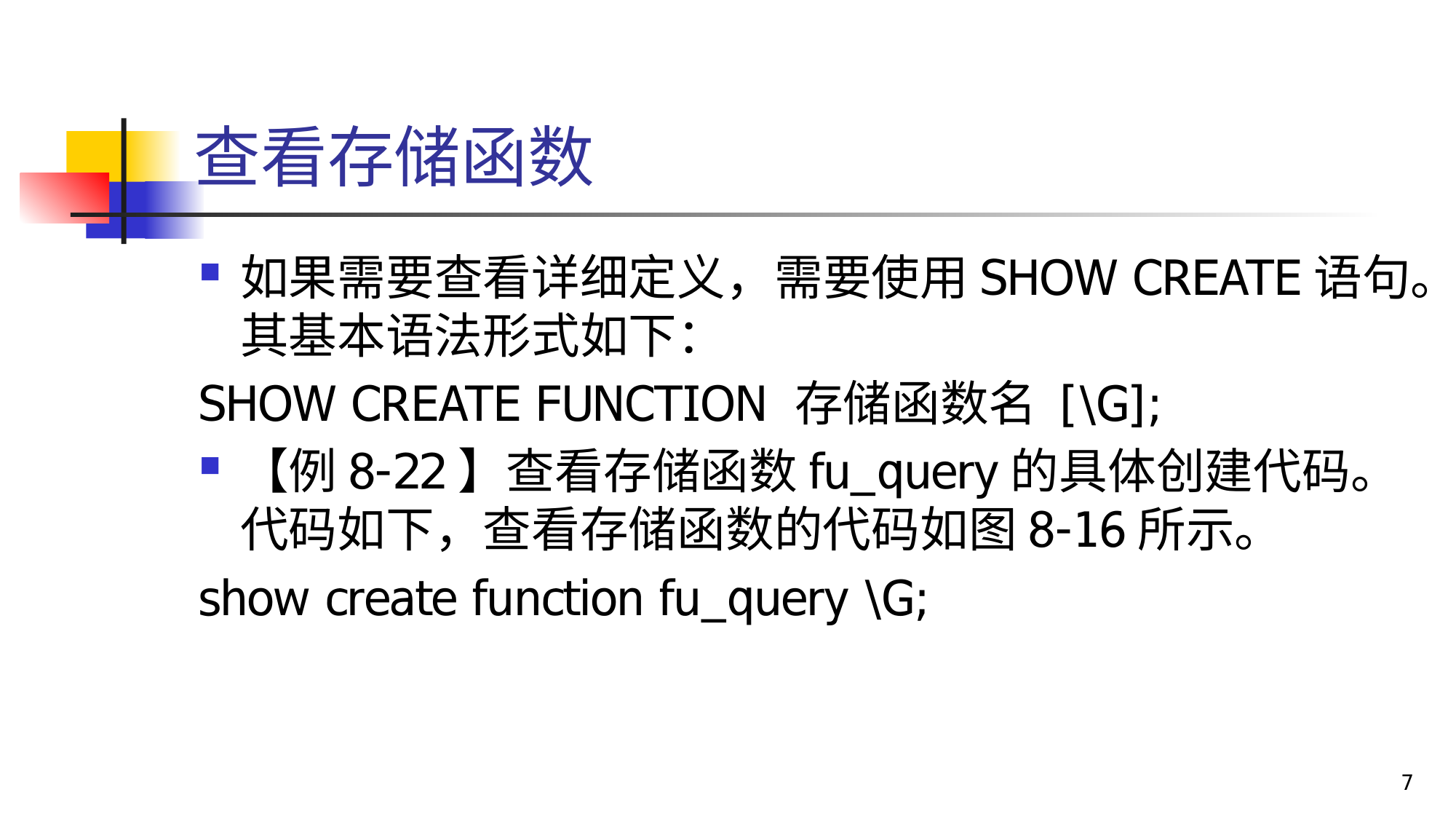

# 查看存储函数
如果需要查看详细定义，需要使用SHOW CREATE语句。其基本语法形式如下：
SHOW CREATE FUNCTION 存储函数名 [\G];
【例8-22】查看存储函数fu_query的具体创建代码。代码如下，查看存储函数的代码如图8-16所示。
show create function fu_query \G;
7